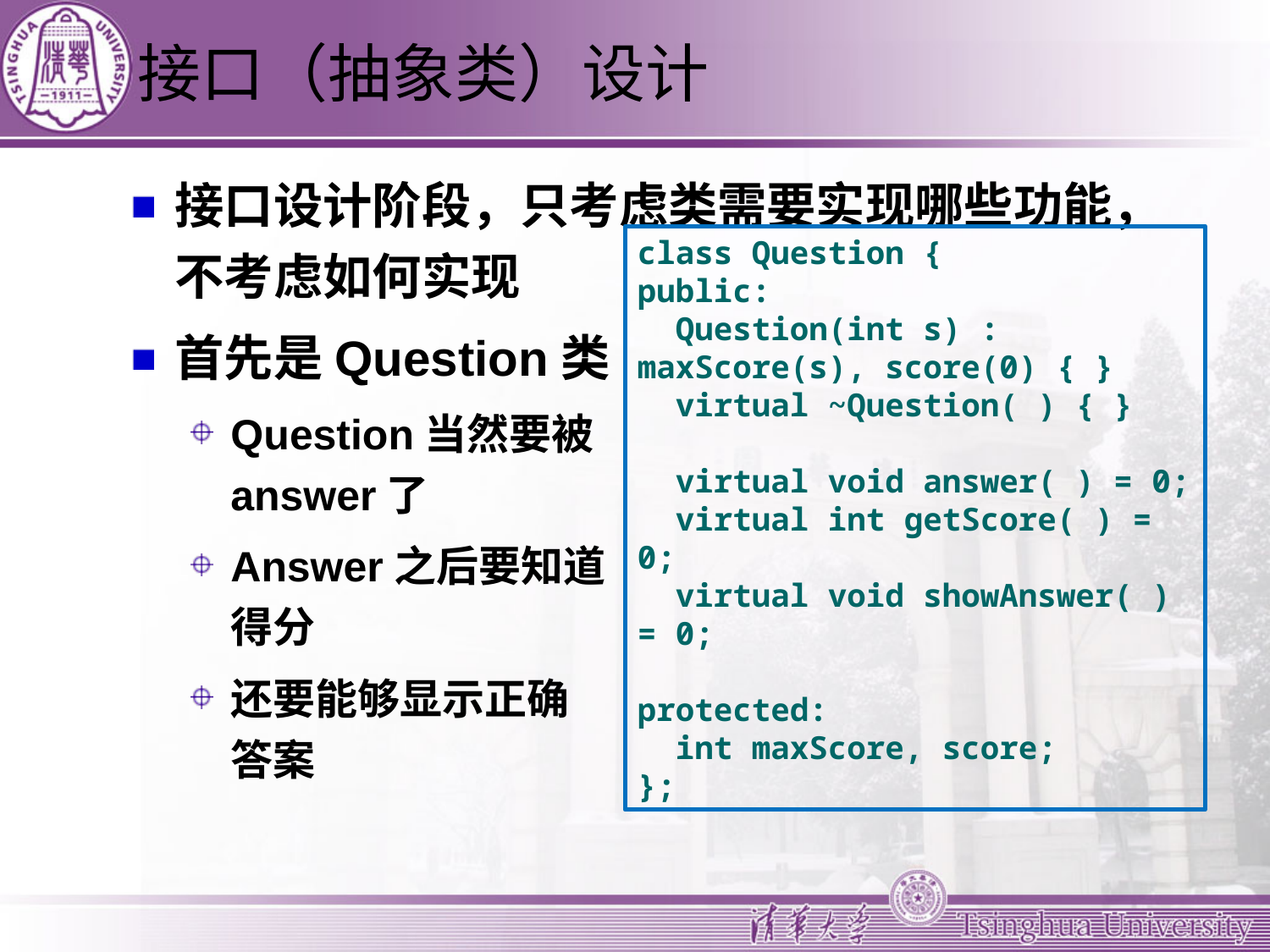

# 接口（抽象类）设计
接口设计阶段，只考虑类需要实现哪些功能，不考虑如何实现
首先是Question类
Question当然要被
answer了
Answer之后要知道
得分
还要能够显示正确
答案
class Question {
public:
  Question(int s) : maxScore(s), score(0) { }
  virtual ~Question( ) { }

  virtual void answer( ) = 0;
  virtual int getScore( ) = 0;
  virtual void showAnswer( ) = 0;

protected:
  int maxScore, score;
};